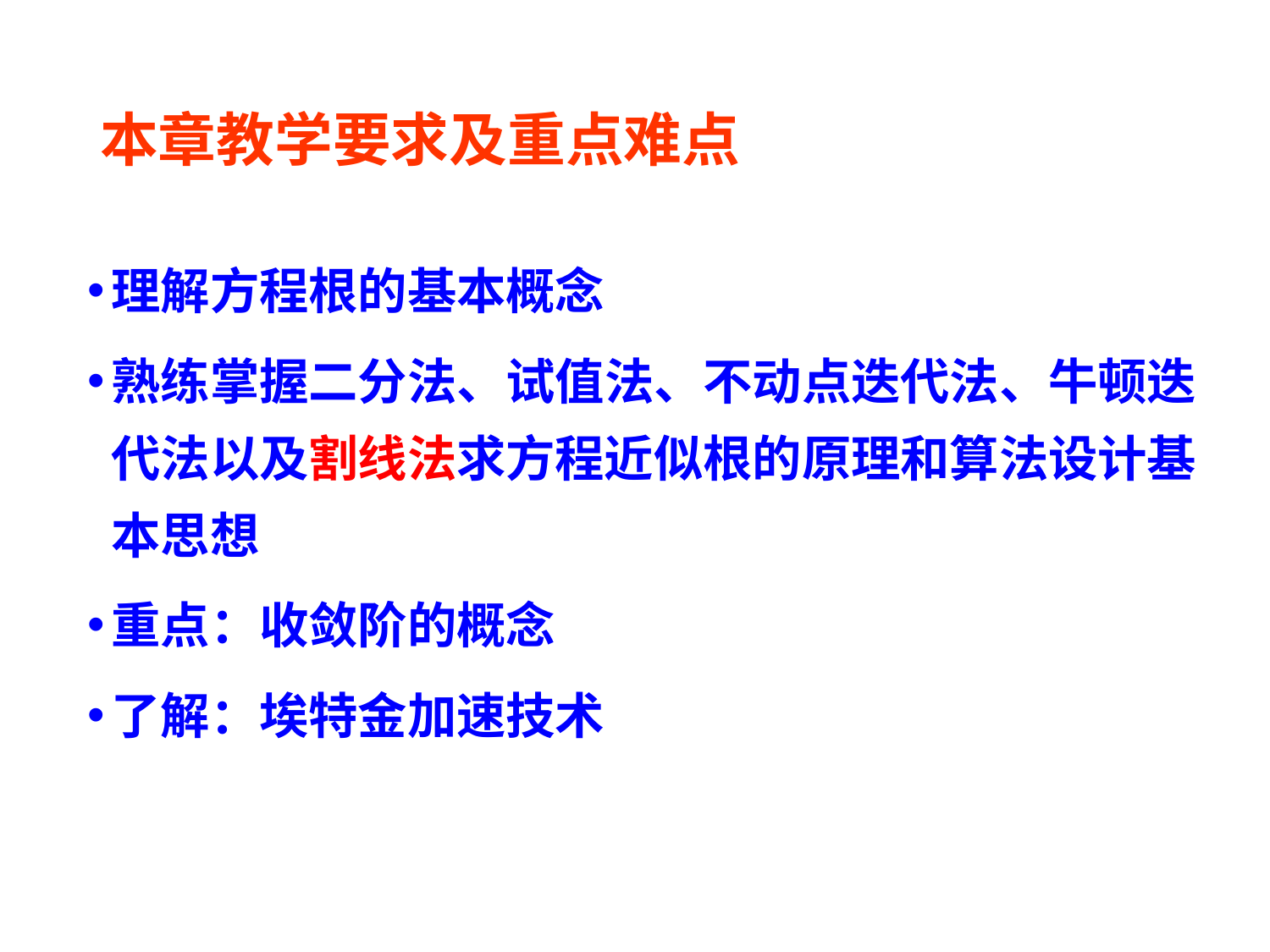

# 本章教学要求及重点难点
理解方程根的基本概念
熟练掌握二分法、试值法、不动点迭代法、牛顿迭代法以及割线法求方程近似根的原理和算法设计基本思想
重点：收敛阶的概念
了解：埃特金加速技术